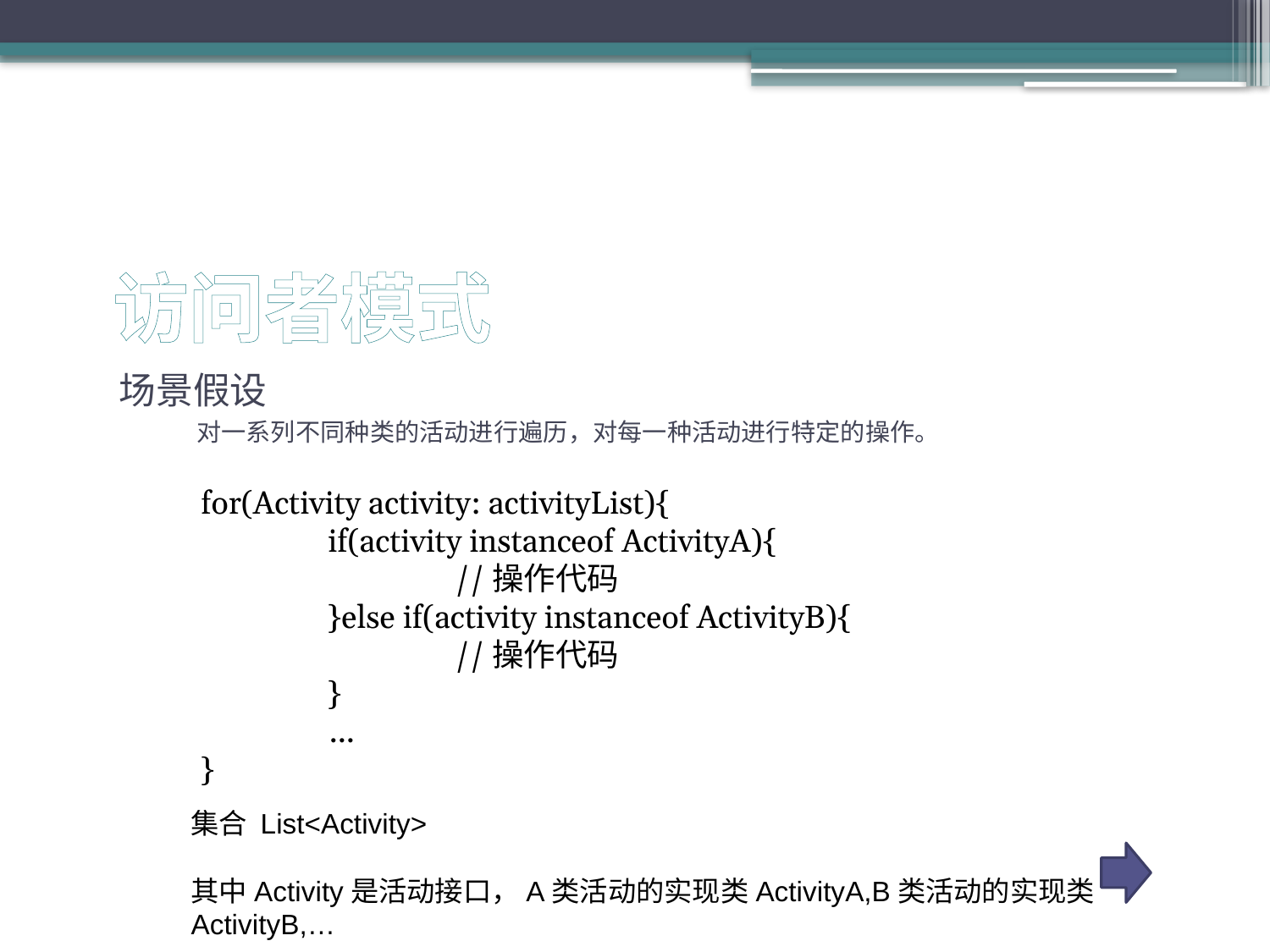

# 访问者模式
场景假设
             对一系列不同种类的活动进行遍历，对每一种活动进行特定的操作。
for(Activity activity: activityList){
	if(activity instanceof ActivityA){
		//操作代码
	}else if(activity instanceof ActivityB){
		//操作代码
	}
	…
}

集合 List<Activity>

其中Activity是活动接口，A类活动的实现类ActivityA,B类活动的实现类ActivityB,…